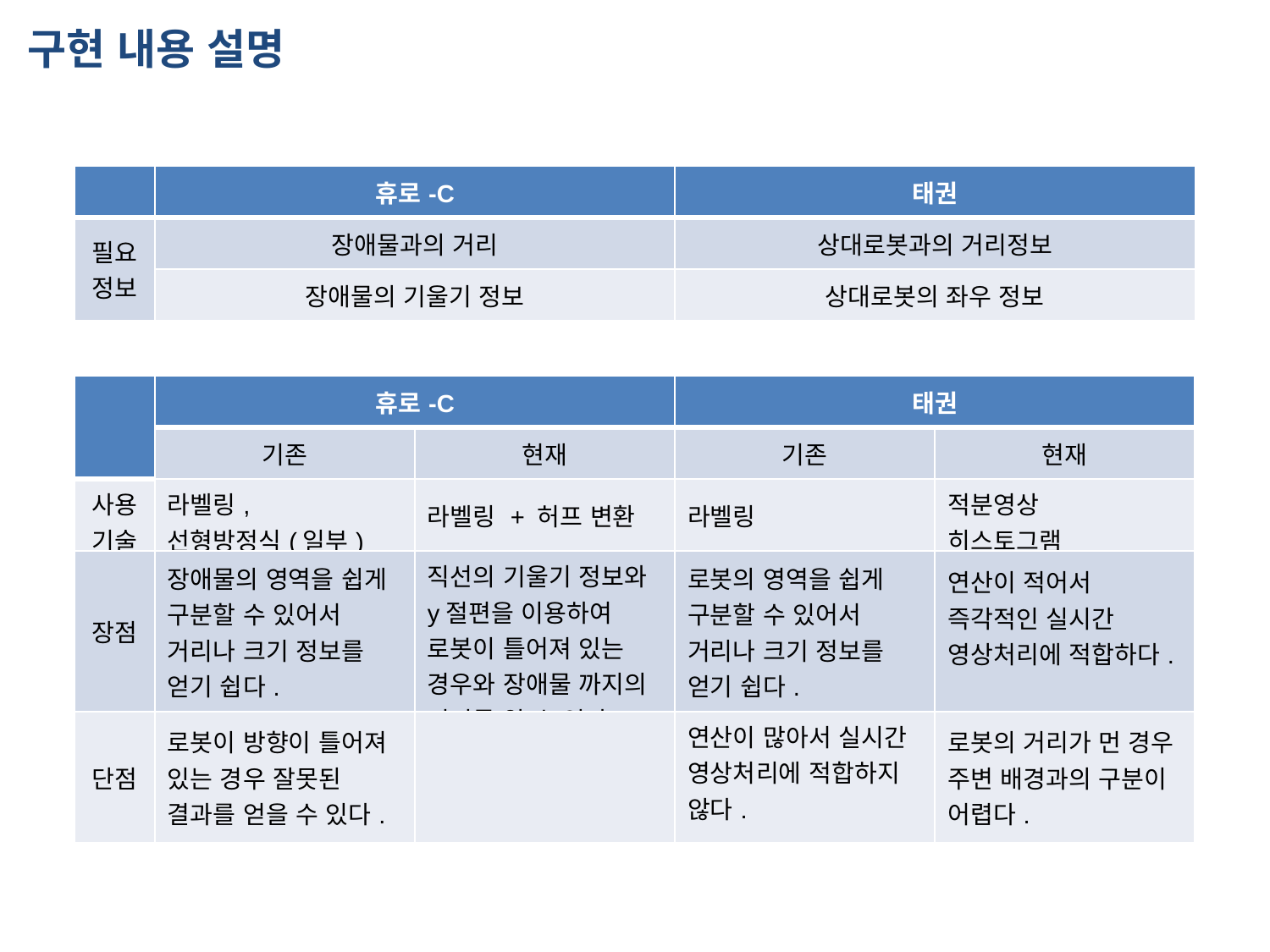

구현 내용 설명
|  | 휴로-C | 태권 |
| --- | --- | --- |
| 필요 정보 | 장애물과의 거리 | 상대로봇과의 거리정보 |
|  | 장애물의 기울기 정보 | 상대로봇의 좌우 정보 |
|  | 휴로-C |  | 태권 |  |
| --- | --- | --- | --- | --- |
|  | 기존 | 현재 | 기존 | 현재 |
| 사용 기술 | 라벨링, 선형방정식(일부) | 라벨링 + 허프 변환 | 라벨링 | 적분영상 히스토그램 |
| 장점 | 장애물의 영역을 쉽게 구분할 수 있어서 거리나 크기 정보를 얻기 쉽다. | 직선의 기울기 정보와 y절편을 이용하여 로봇이 틀어져 있는 경우와 장애물 까지의 거리를 알 수 있다. | 로봇의 영역을 쉽게 구분할 수 있어서 거리나 크기 정보를 얻기 쉽다. | 연산이 적어서 즉각적인 실시간 영상처리에 적합하다. |
| 단점 | 로봇이 방향이 틀어져 있는 경우 잘못된 결과를 얻을 수 있다. |  | 연산이 많아서 실시간 영상처리에 적합하지 않다. | 로봇의 거리가 먼 경우 주변 배경과의 구분이 어렵다. |